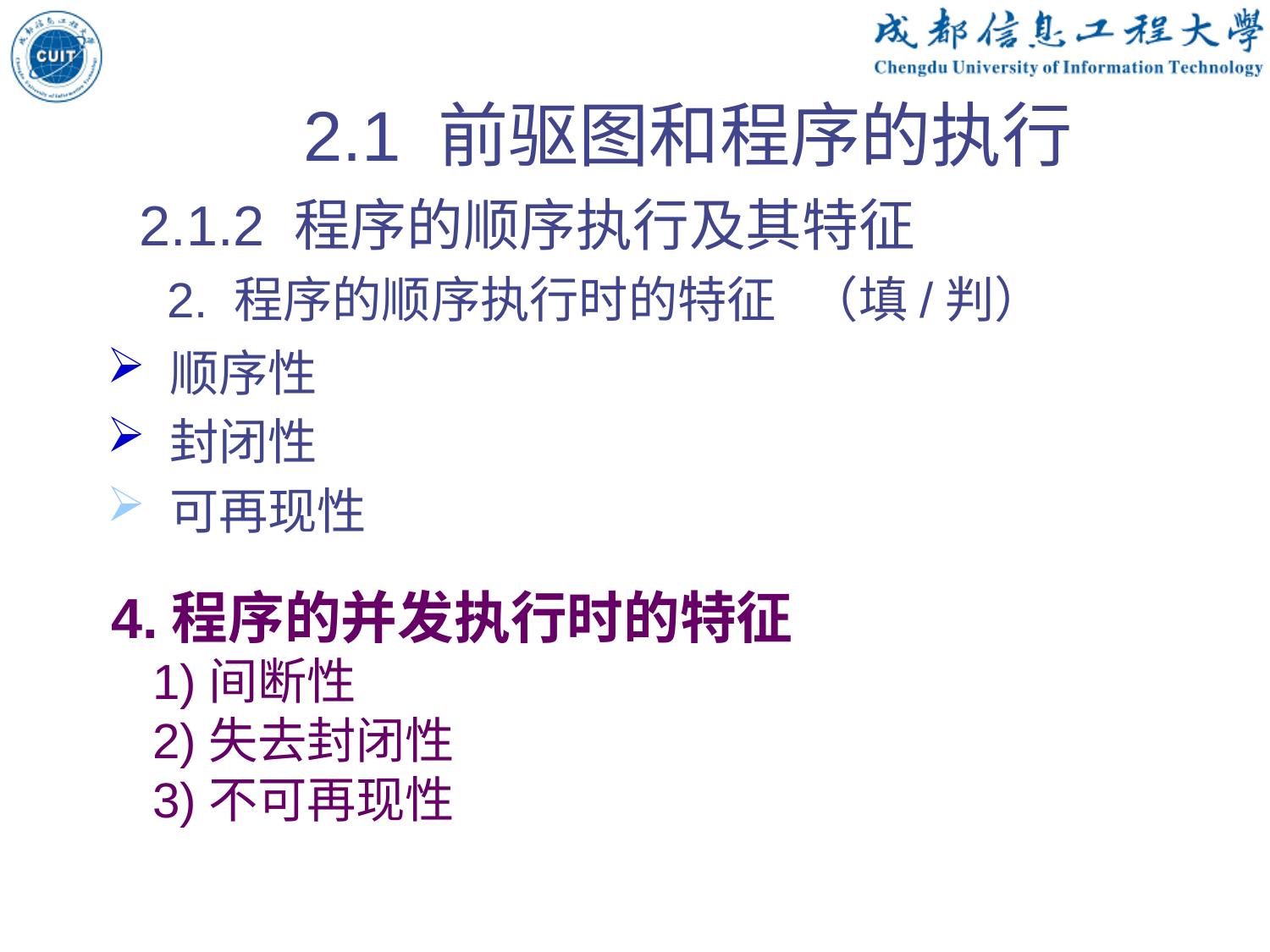

2.1 前驱图和程序的执行
2.1.2 程序的顺序执行及其特征
  2. 程序的顺序执行时的特征   （填/判）
 顺序性
 封闭性
 可再现性
4.程序的并发执行时的特征
   1)间断性
   2)失去封闭性
   3)不可再现性